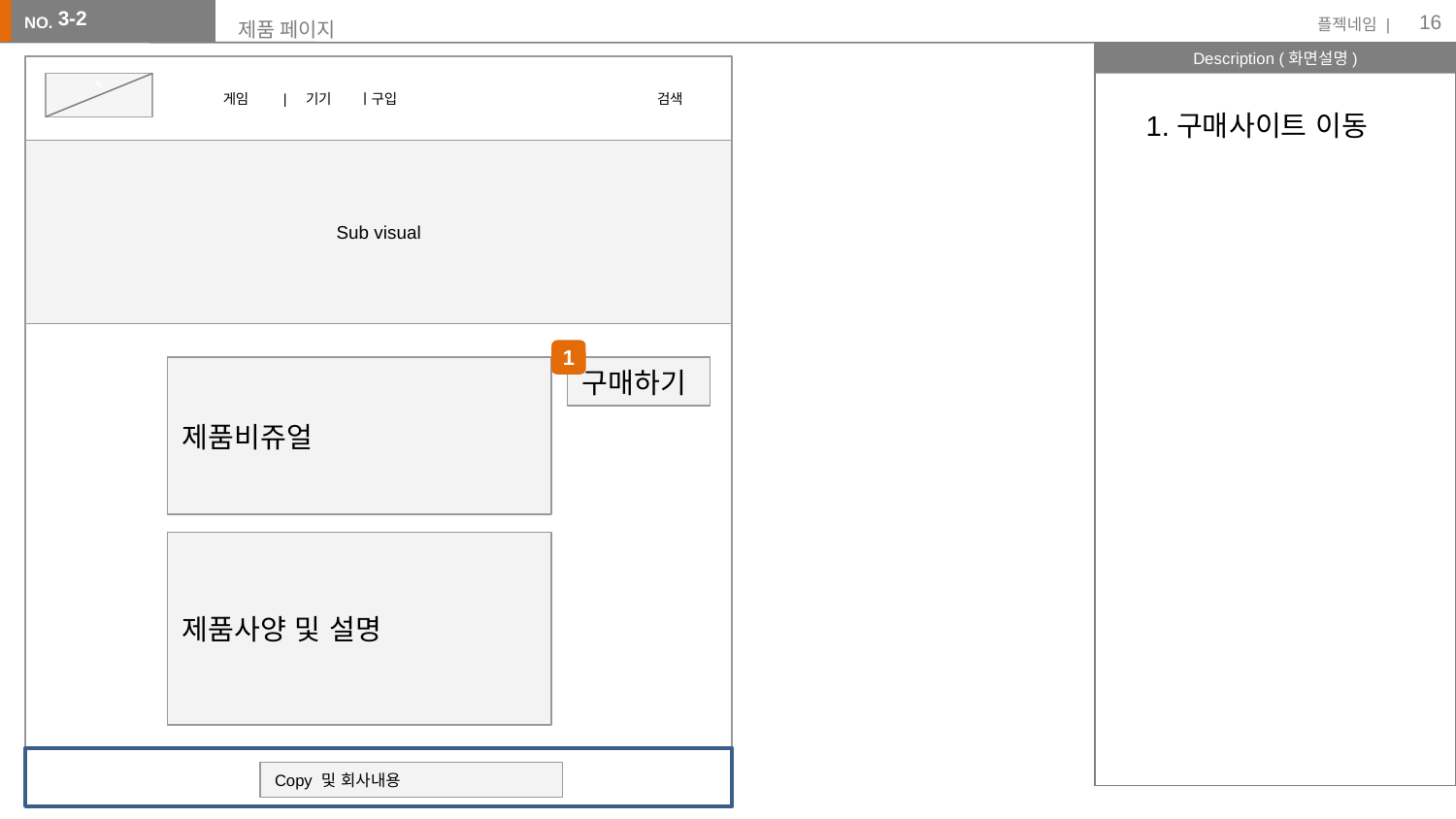

16
3-2
# 제품 페이지

`
검색
게임        |    기기       ㅣ구입
1.구매사이트 이동
Sub visual
1
제품비쥬얼
구매하기
제품사양 및 설명

Copy 및 회사내용